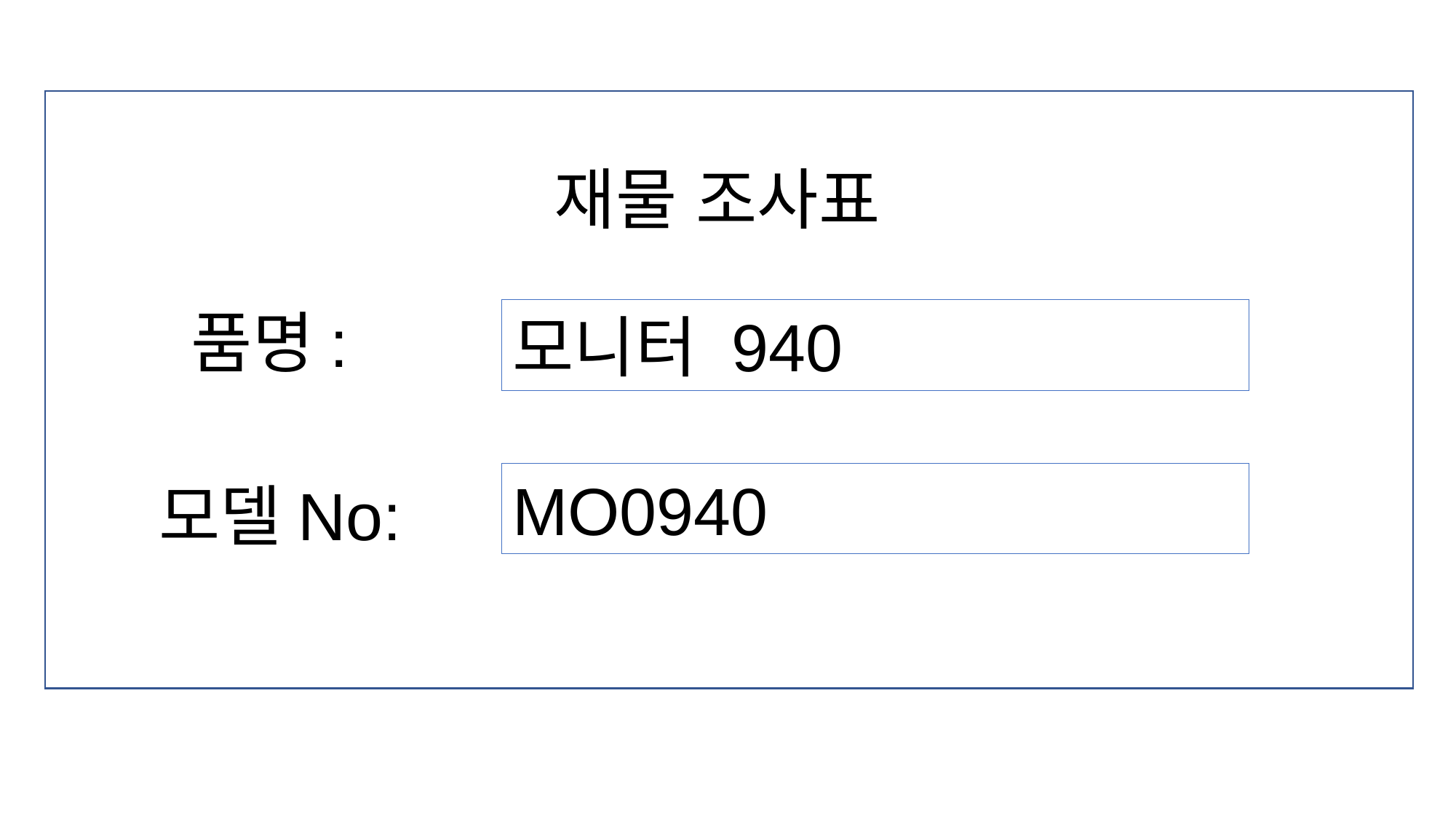

재물 조사표
품명:
모니터 940
MO0940
모델No: